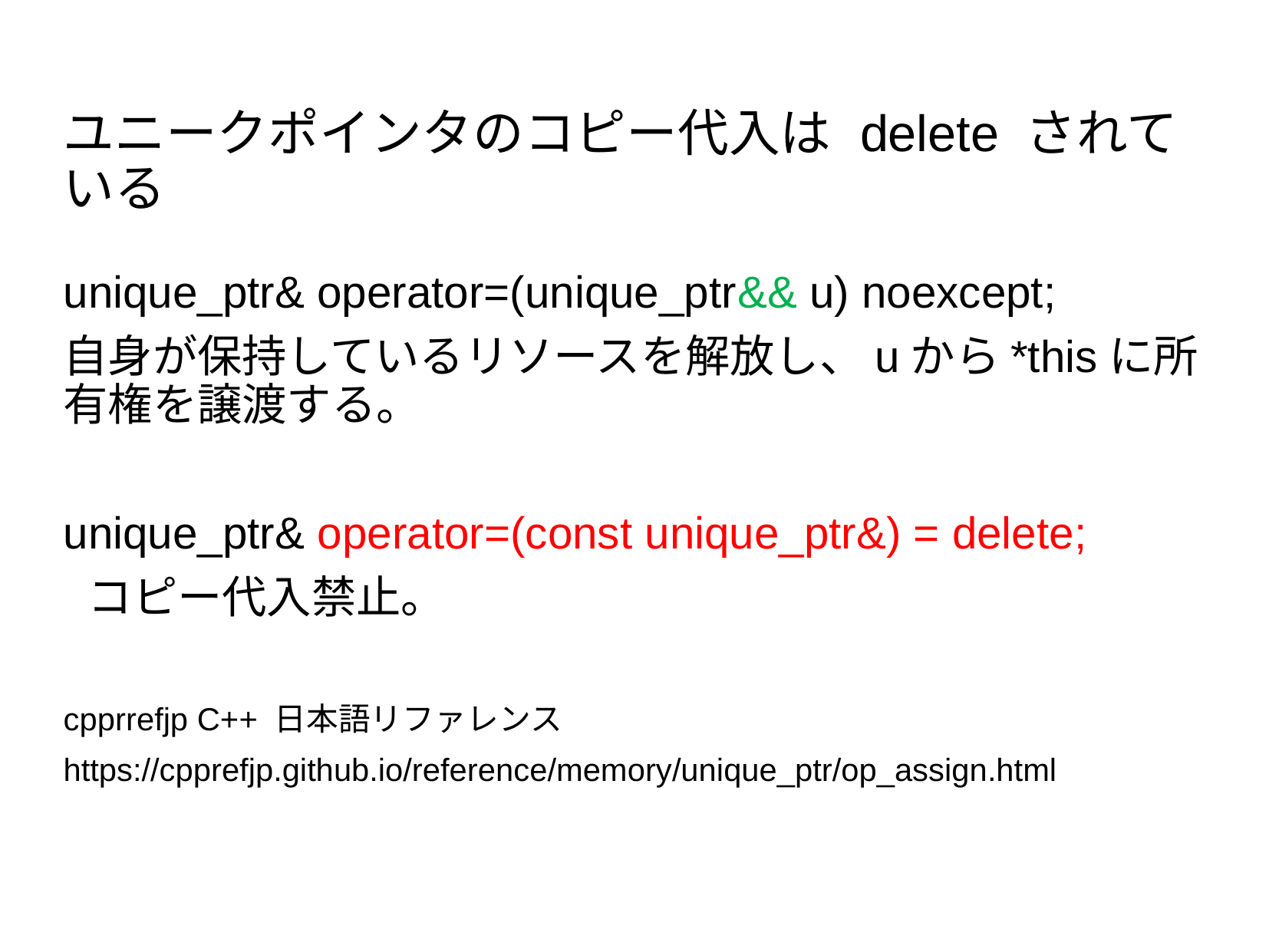

# ユニークポインタのコピー代入は delete されている
unique_ptr& operator=(unique_ptr&& u) noexcept;
自身が保持しているリソースを解放し、uから*thisに所有権を譲渡する。

unique_ptr& operator=(const unique_ptr&) = delete;
 コピー代入禁止。

cpprrefjp C++ 日本語リファレンス
https://cpprefjp.github.io/reference/memory/unique_ptr/op_assign.html